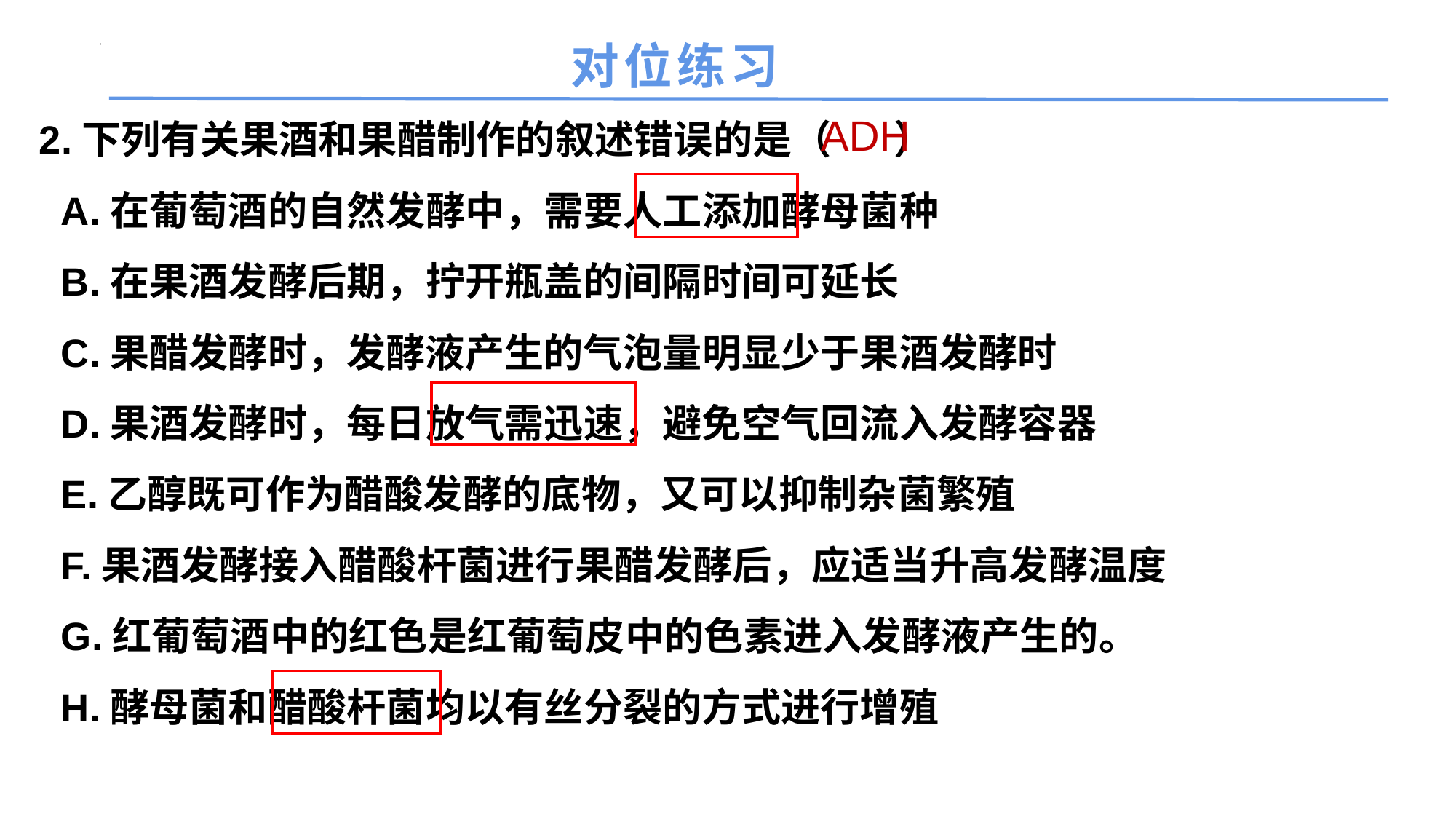

对位练习
2.下列有关果酒和果醋制作的叙述错误的是（       ）
  A.在葡萄酒的自然发酵中，需要人工添加酵母菌种
  B.在果酒发酵后期，拧开瓶盖的间隔时间可延长
  C.果醋发酵时，发酵液产生的气泡量明显少于果酒发酵时
  D.果酒发酵时，每日放气需迅速，避免空气回流入发酵容器
  E.乙醇既可作为醋酸发酵的底物，又可以抑制杂菌繁殖
  F.果酒发酵接入醋酸杆菌进行果醋发酵后，应适当升高发酵温度
  G.红葡萄酒中的红色是红葡萄皮中的色素进入发酵液产生的。
  H.酵母菌和醋酸杆菌均以有丝分裂的方式进行增殖
ADH